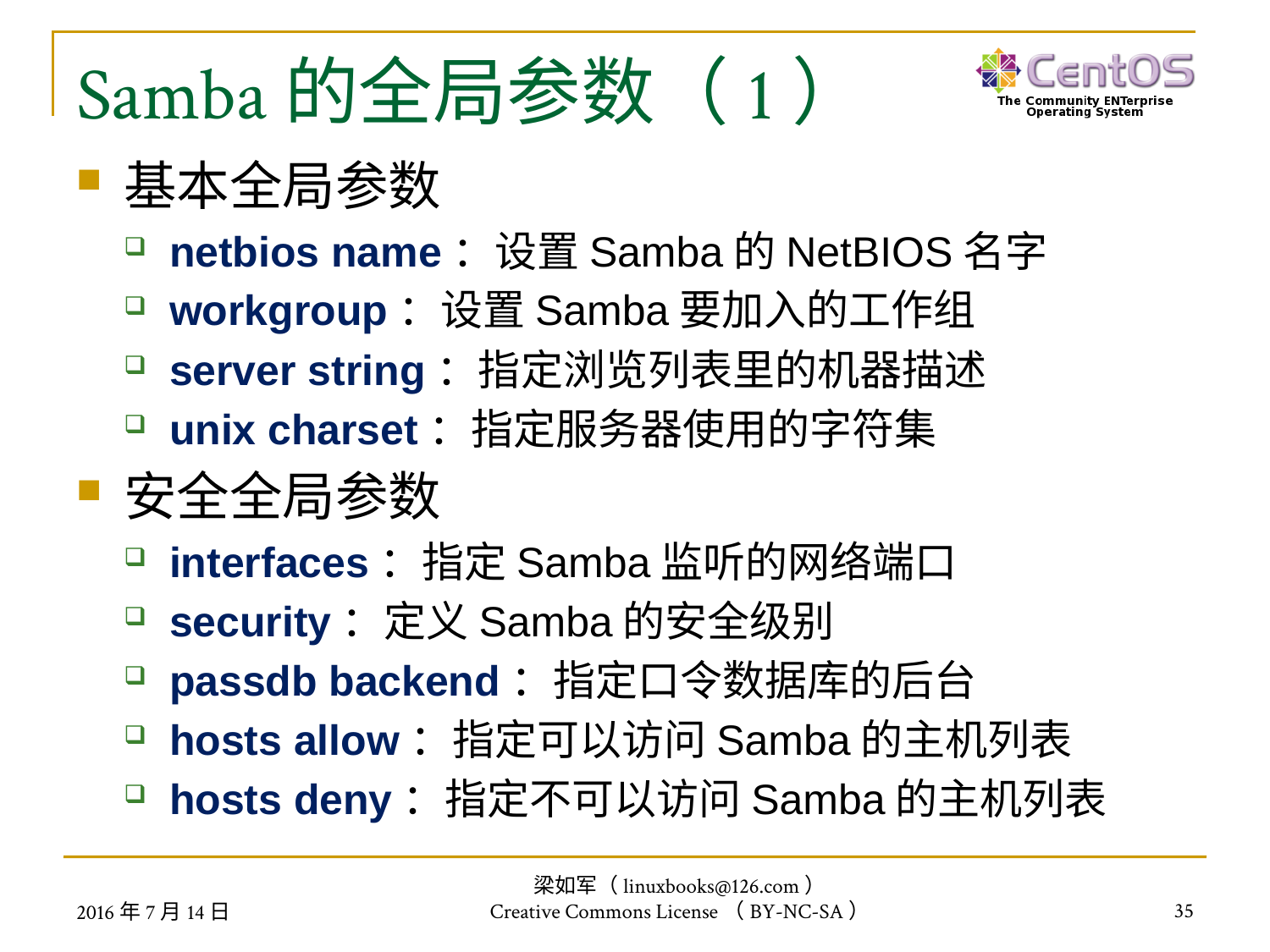

# Samba的全局参数（1）
基本全局参数
netbios name：设置Samba的NetBIOS名字
workgroup：设置Samba要加入的工作组
server string：指定浏览列表里的机器描述
unix charset：指定服务器使用的字符集
安全全局参数
interfaces：指定Samba监听的网络端口
security：定义Samba的安全级别
passdb backend：指定口令数据库的后台
hosts allow：指定可以访问Samba的主机列表
hosts deny：指定不可以访问Samba的主机列表
梁如军（linuxbooks@126.com）
Creative Commons License（BY-NC-SA）
2016年7月14日
35